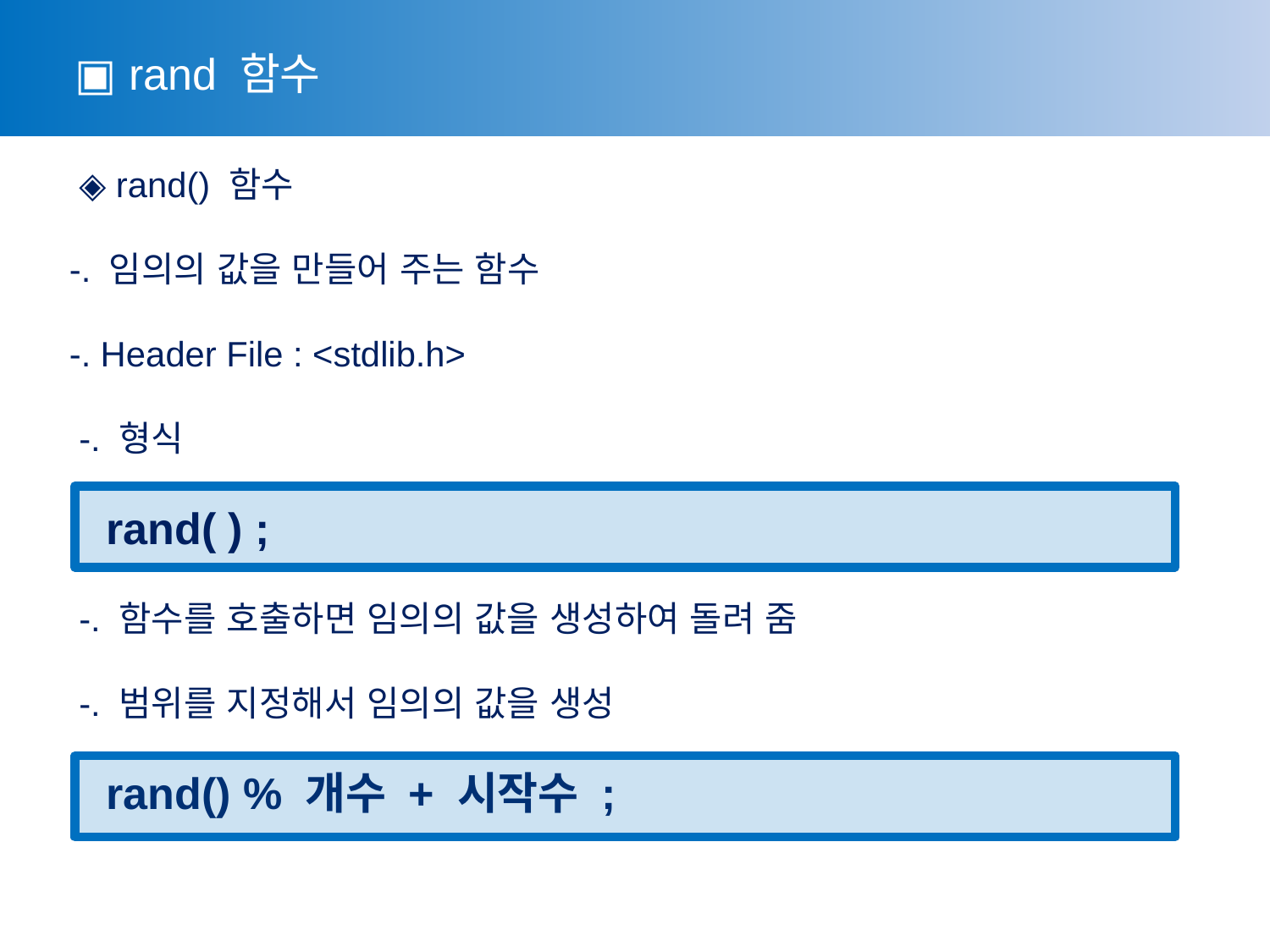

▣ rand 함수
 ◈ rand() 함수

-. 임의의 값을 만들어 주는 함수

-. Header File : <stdlib.h>

 -. 형식

   rand( ) ;

 -. 함수를 호출하면 임의의 값을 생성하여 돌려 줌

 -. 범위를 지정해서 임의의 값을 생성

   rand() % 개수 + 시작수 ;